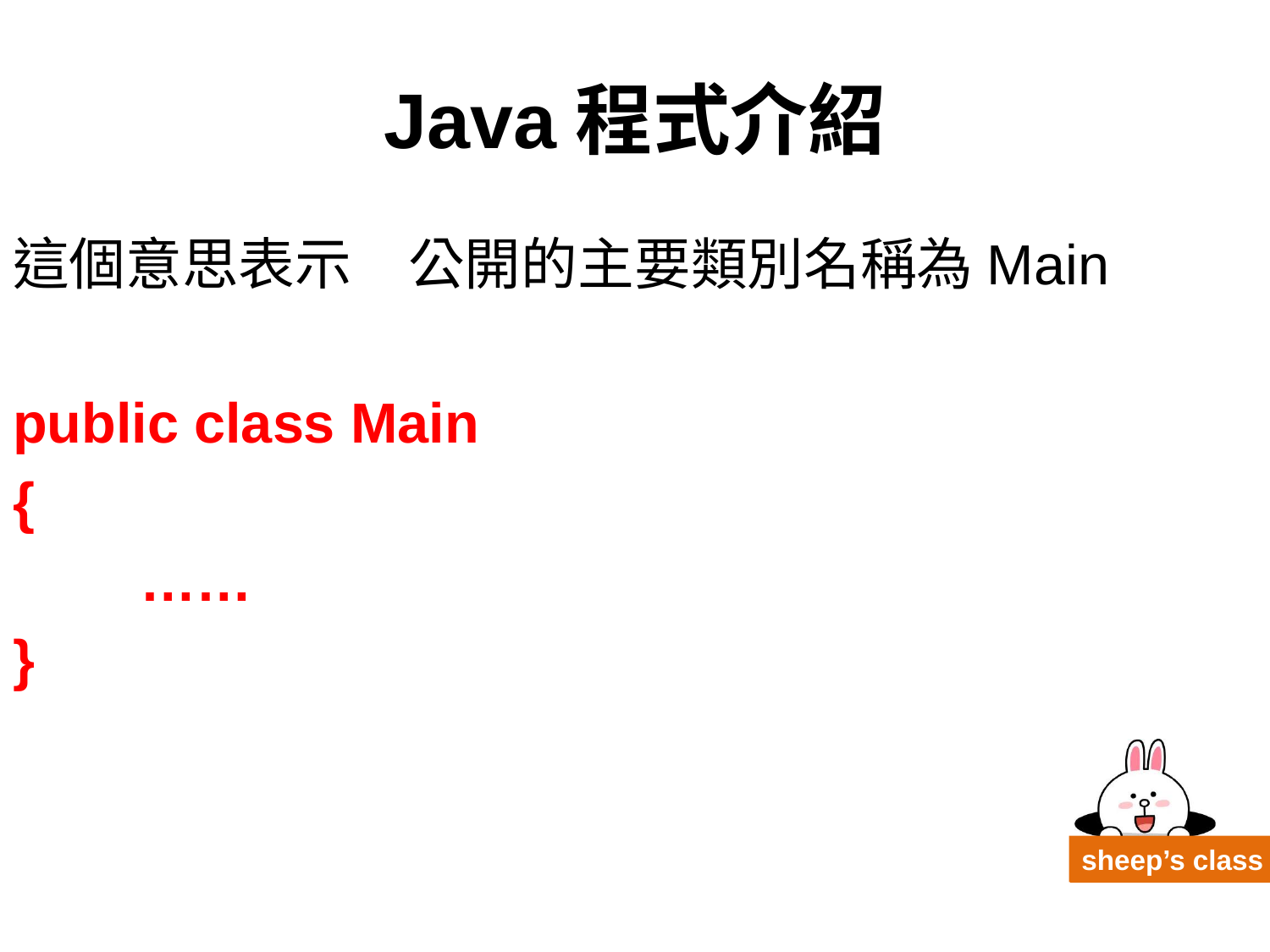

# Java程式介紹
這個意思表示　公開的主要類別名稱為Main

public class Main
{
	……
}